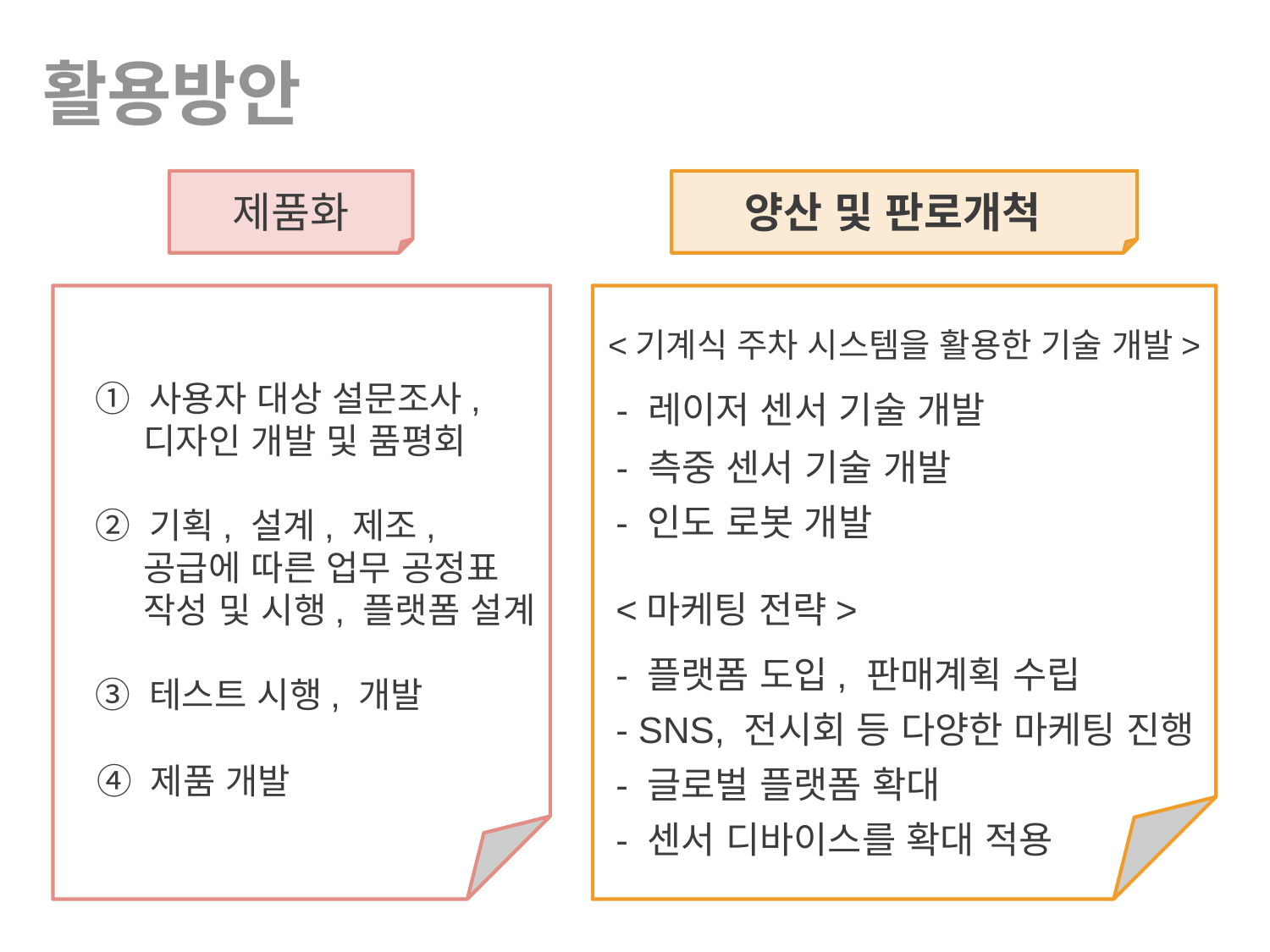

# 활용방안

양산 및 판로개척

제품화

   ➀ 사용자 대상 설문조사,
       디자인 개발 및 품평회

   ➁ 기획, 설계, 제조,
       공급에 따른 업무 공정표
       작성 및 시행, 플랫폼 설계

   ➂ 테스트 시행, 개발

   ➃ 제품 개발

<기계식 주차 시스템을 활용한 기술 개발>

 - 레이저 센서 기술 개발

 - 측중 센서 기술 개발

 - 인도 로봇 개발

 <마케팅 전략>

 - 플랫폼 도입, 판매계획 수립

 - SNS, 전시회 등 다양한 마케팅 진행

 - 글로벌 플랫폼 확대

 - 센서 디바이스를 확대 적용